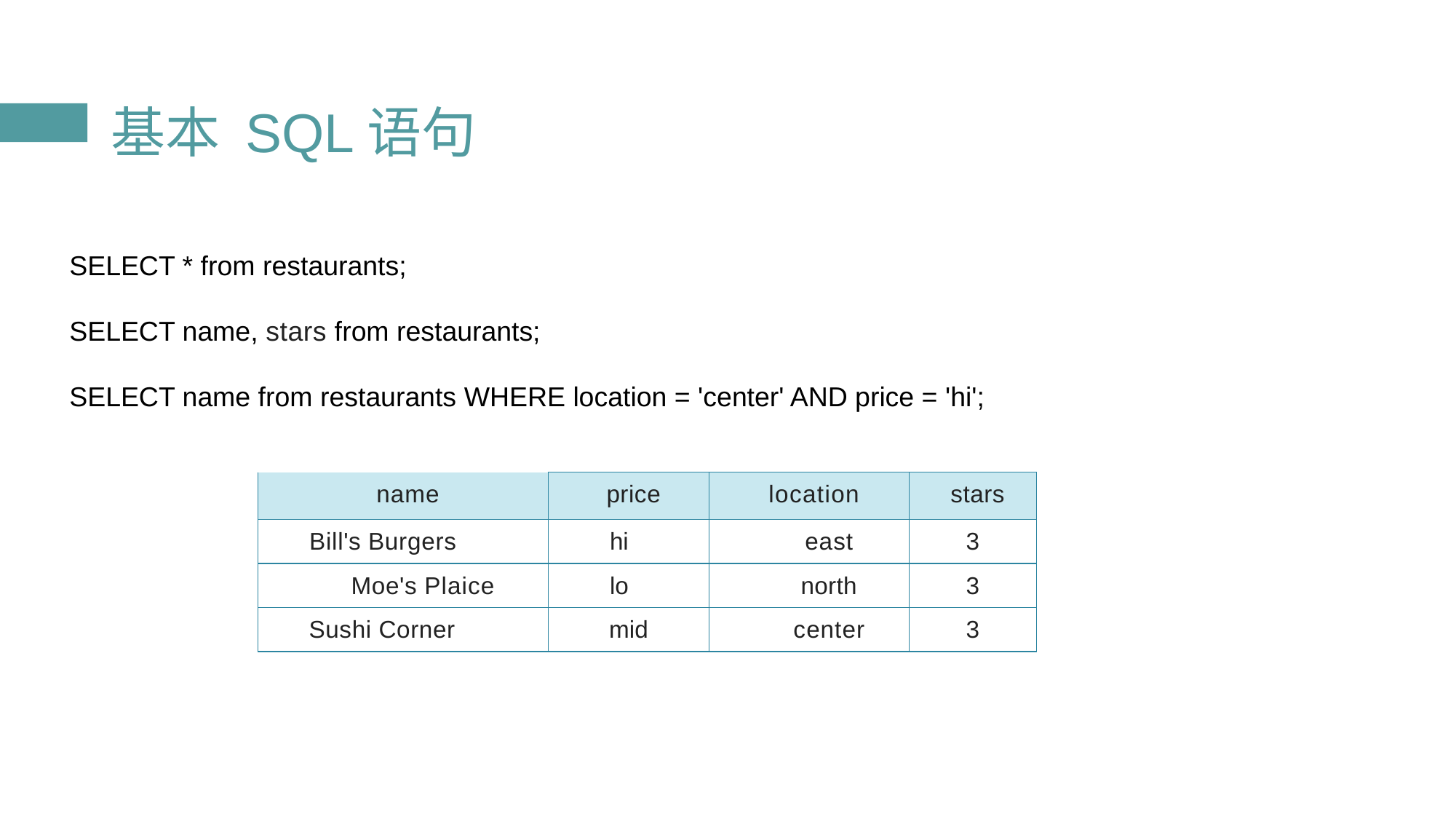

基本 SQL语句
SELECT * from restaurants;

SELECT name, stars from restaurants;

SELECT name from restaurants WHERE location = 'center' AND price = 'hi';
| name | price | location | stars |
| --- | --- | --- | --- |
| Bill's Burgers | hi | east | 3 |
| Moe's Plaice | lo | north | 3 |
| Sushi Corner | mid | center | 3 |